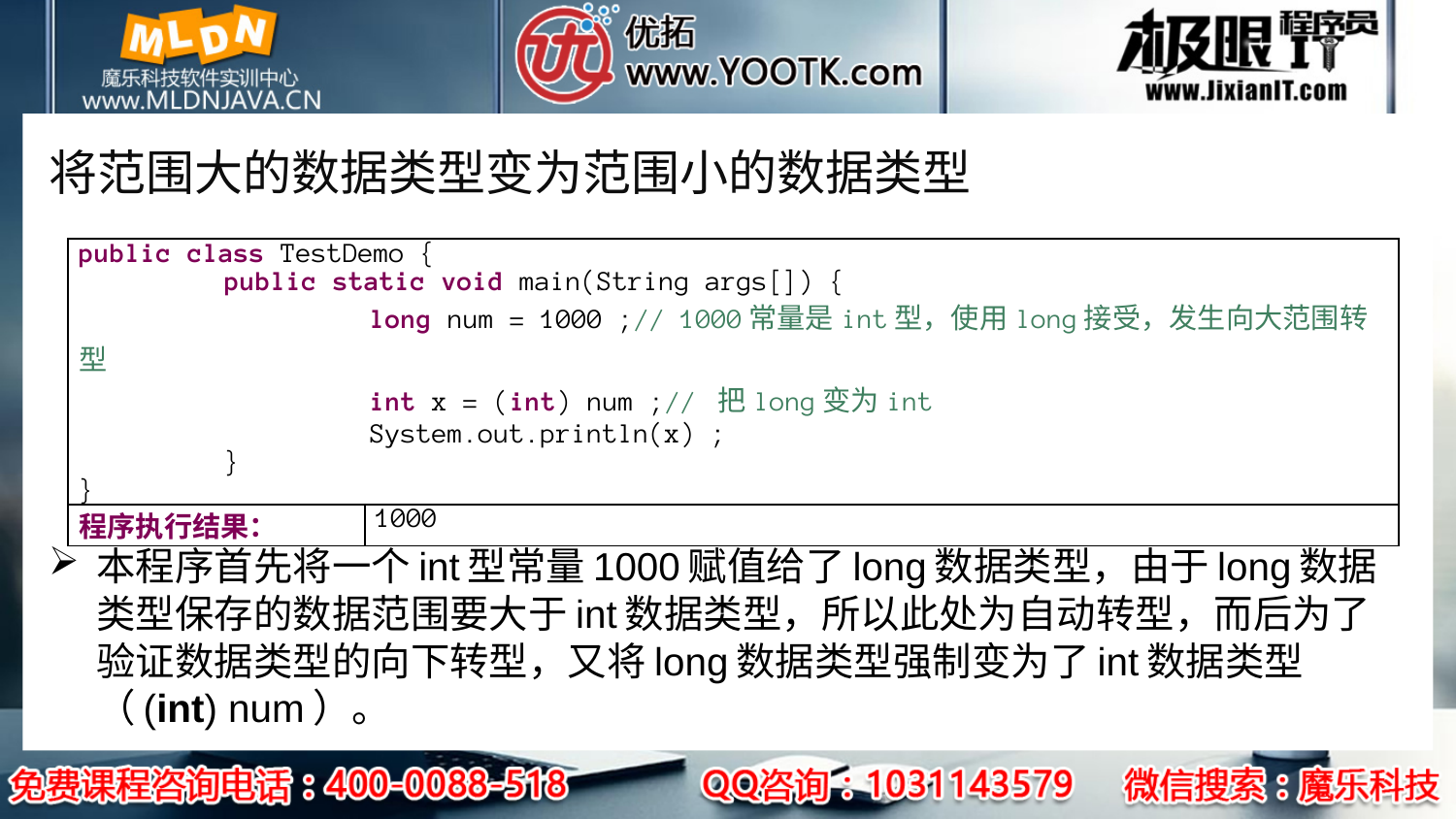

# 将范围大的数据类型变为范围小的数据类型
| public class TestDemo { public static void main(String args[]) { long num = 1000 ;// 1000常量是int型，使用long接受，发生向大范围转型 int x = (int) num ;// 把long变为int System.out.println(x) ; } } |  |
| --- | --- |
| 程序执行结果： | 1000 |
本程序首先将一个int型常量1000赋值给了long数据类型，由于long数据类型保存的数据范围要大于int数据类型，所以此处为自动转型，而后为了验证数据类型的向下转型，又将long数据类型强制变为了int数据类型（(int) num）。